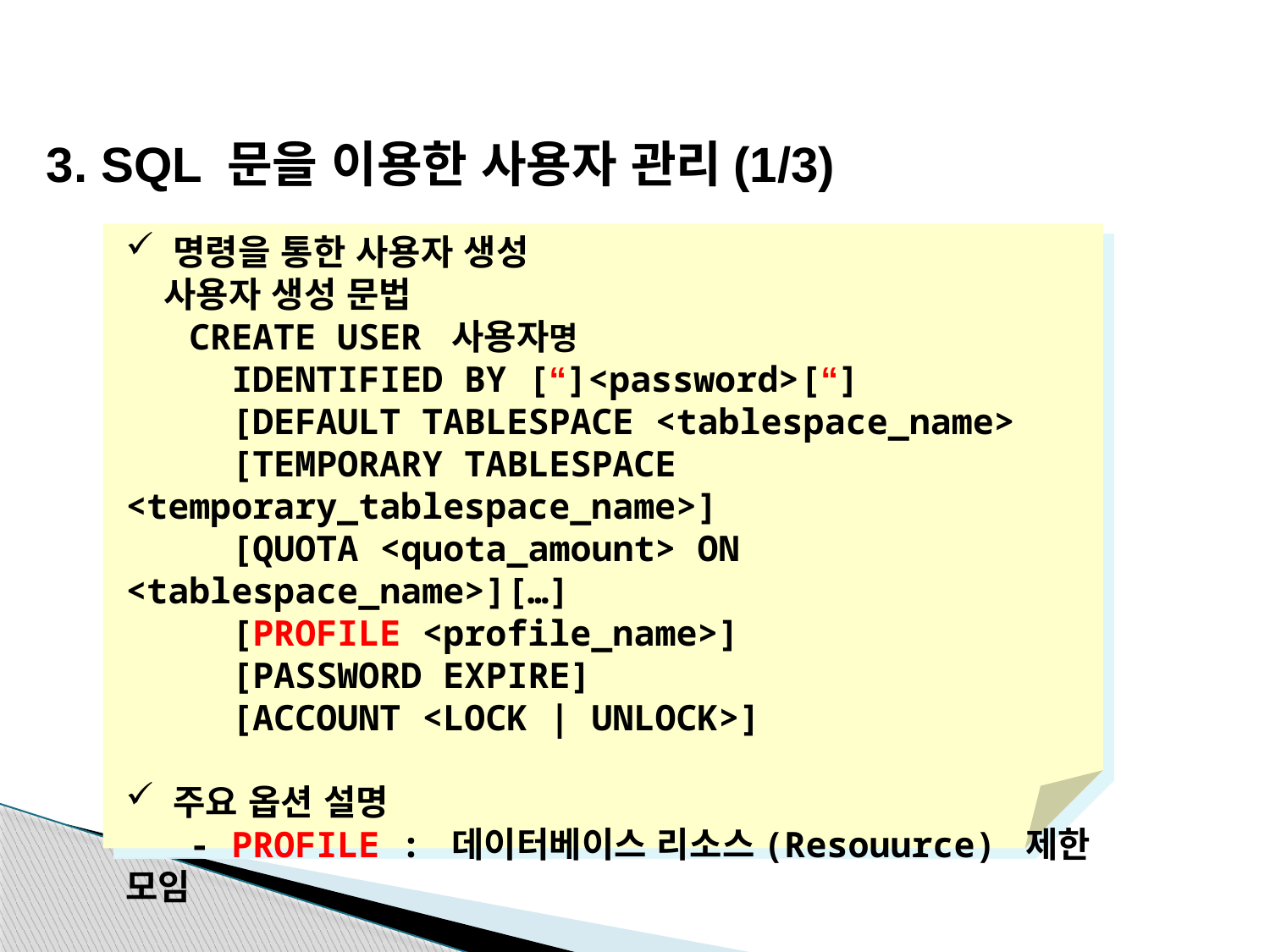

3. SQL 문을 이용한 사용자 관리(1/3)
명령을 통한 사용자 생성
   사용자 생성 문법
   CREATE USER 사용자명
     IDENTIFIED BY [“]<password>[“]
     [DEFAULT TABLESPACE <tablespace_name>
     [TEMPORARY TABLESPACE <temporary_tablespace_name>]
     [QUOTA <quota_amount> ON <tablespace_name>][…]
     [PROFILE <profile_name>]
     [PASSWORD EXPIRE]
     [ACCOUNT <LOCK | UNLOCK>]

주요 옵션 설명
   - PROFILE : 데이터베이스 리소스(Resouurce) 제한 모임